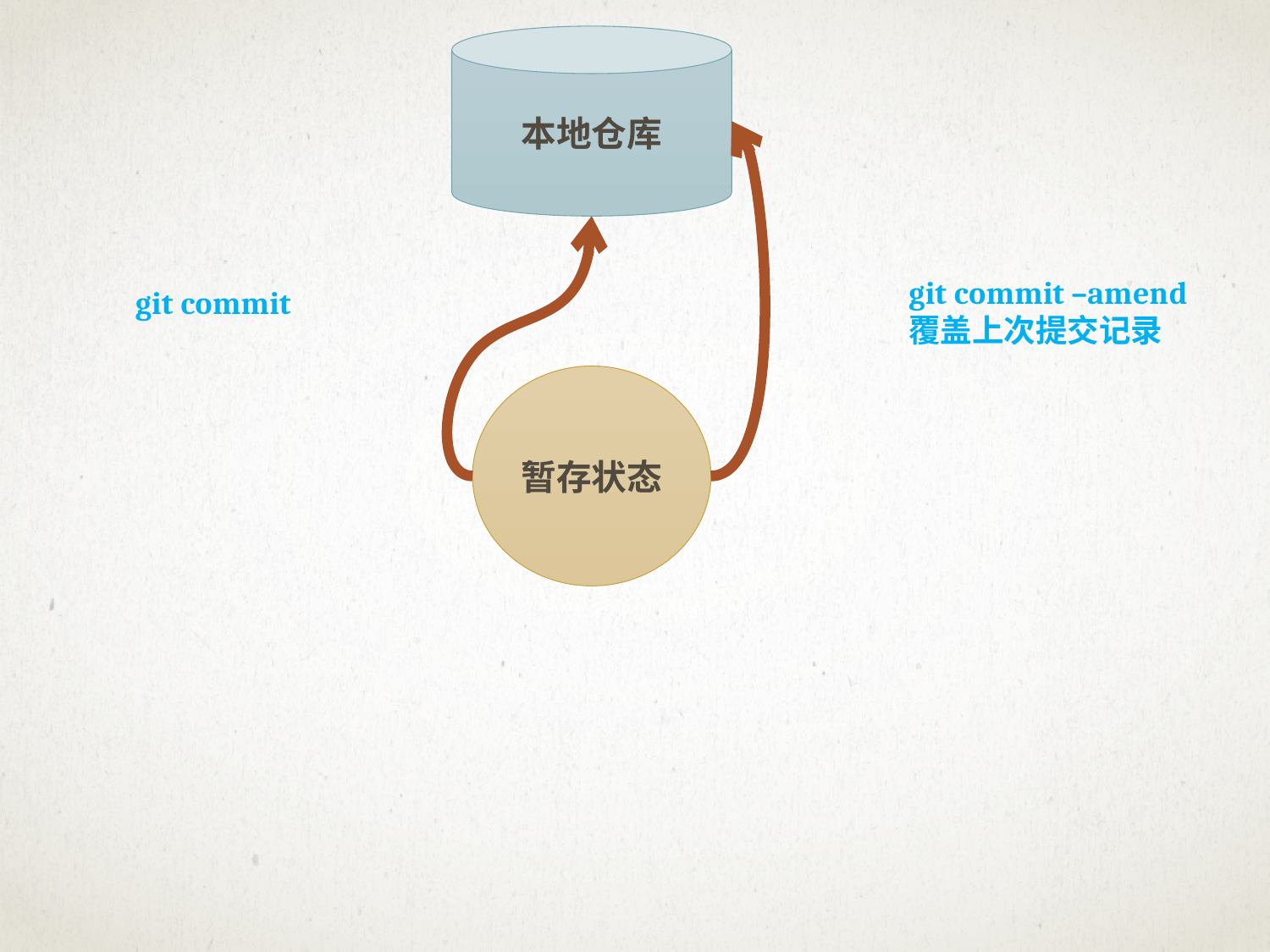

本地仓库
git commit –amend
覆盖上次提交记录
git commit
暂存状态